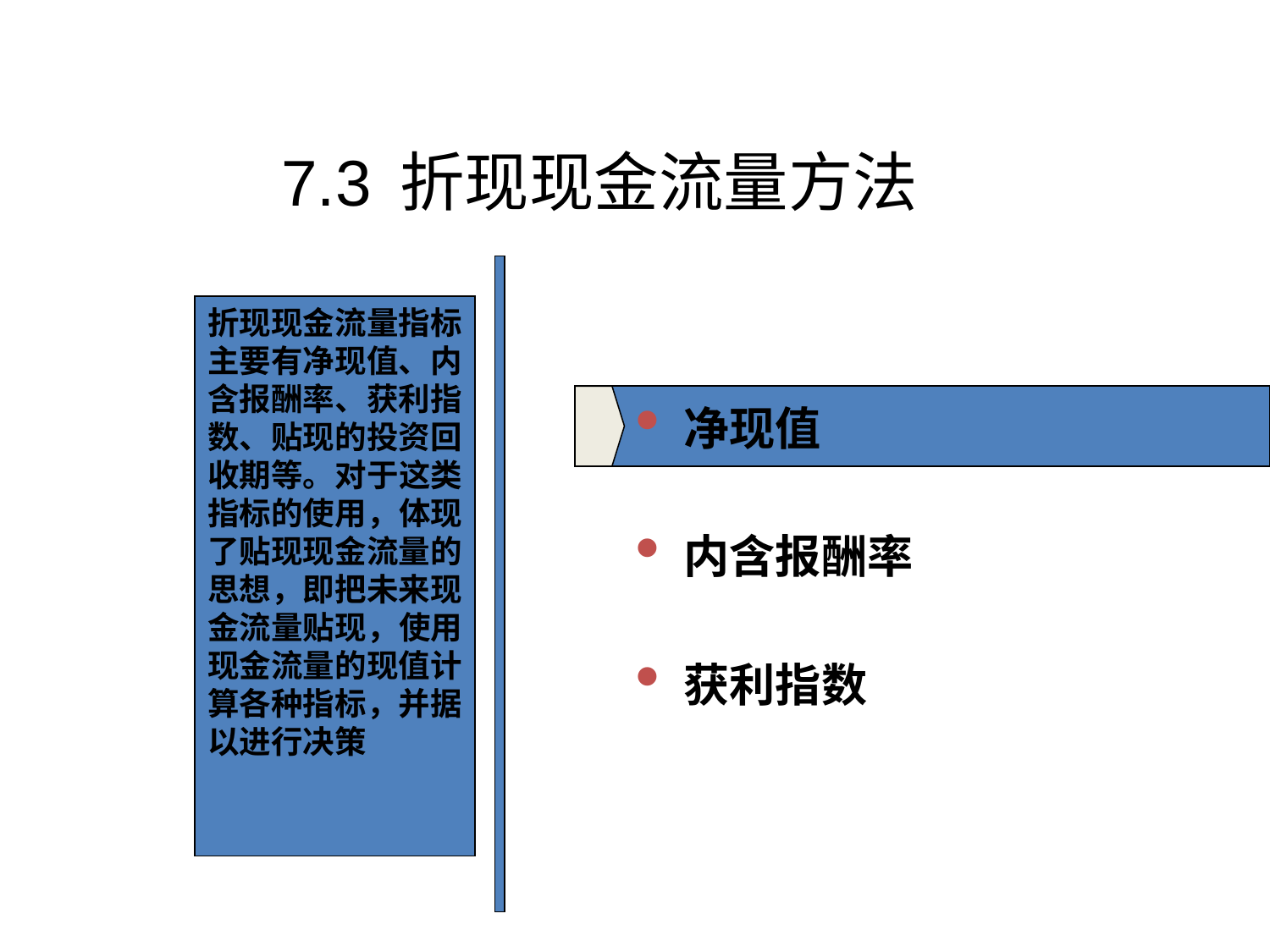

7.3 折现现金流量方法

折现现金流量指标主要有净现值、内含报酬率、获利指数、贴现的投资回收期等。对于这类指标的使用，体现了贴现现金流量的思想，即把未来现金流量贴现，使用现金流量的现值计算各种指标，并据以进行决策

净现值

内含报酬率

获利指数